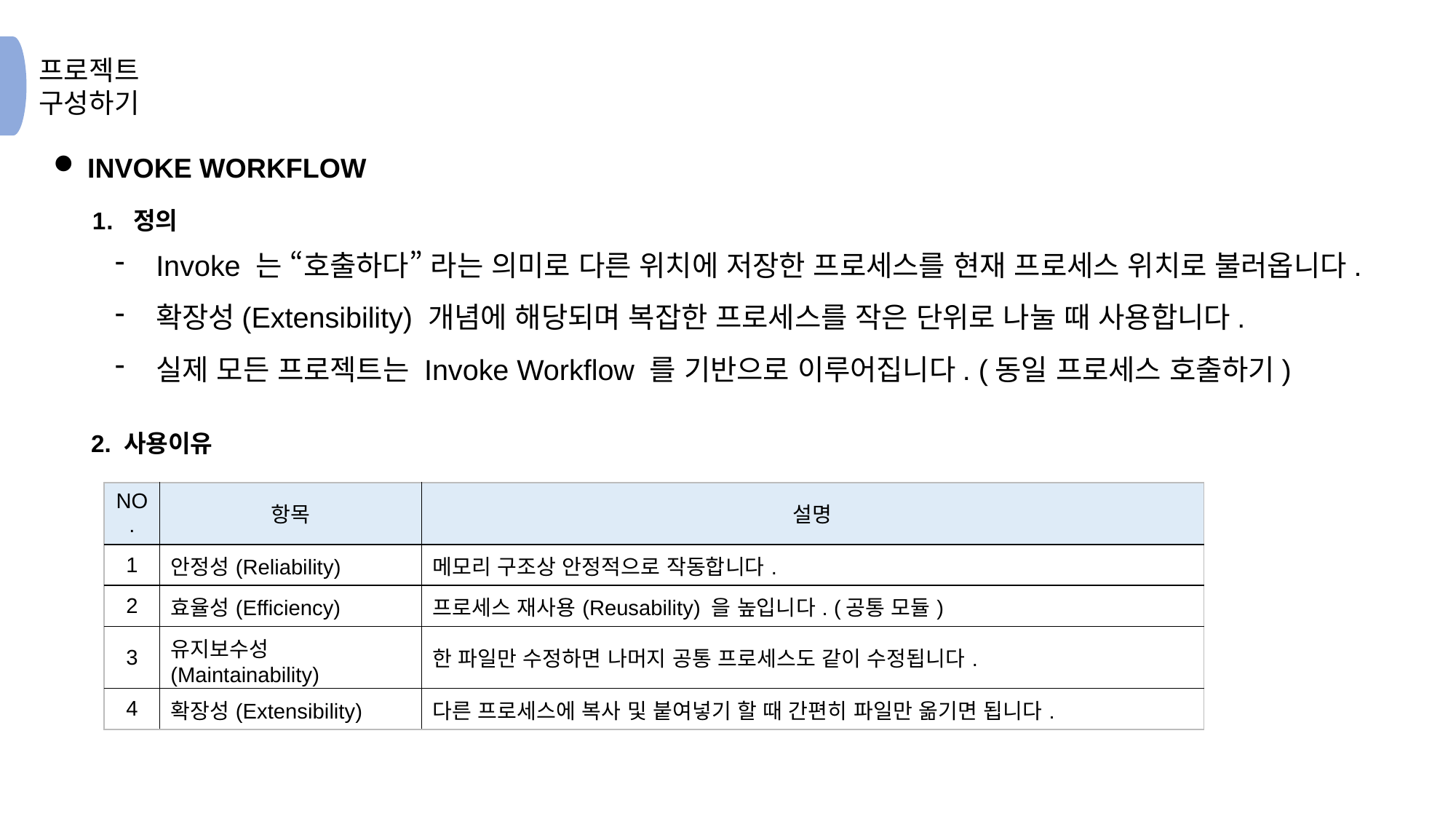

INVOKE WORKFLOW
정의

Invoke 는 “호출하다” 라는 의미로 다른 위치에 저장한 프로세스를 현재 프로세스 위치로 불러옵니다.
확장성(Extensibility) 개념에 해당되며 복잡한 프로세스를 작은 단위로 나눌 때 사용합니다.
실제 모든 프로젝트는 Invoke Workflow 를 기반으로 이루어집니다. (동일 프로세스 호출하기)
2. 사용이유

| NO. | 항목 | 설명 |
| --- | --- | --- |
| 1 | 안정성(Reliability) | 메모리 구조상 안정적으로 작동합니다. |
| 2 | 효율성(Efficiency) | 프로세스 재사용(Reusability) 을 높입니다. (공통 모듈) |
| 3 | 유지보수성(Maintainability) | 한 파일만 수정하면 나머지 공통 프로세스도 같이 수정됩니다. |
| 4 | 확장성(Extensibility) | 다른 프로세스에 복사 및 붙여넣기 할 때 간편히 파일만 옮기면 됩니다. |